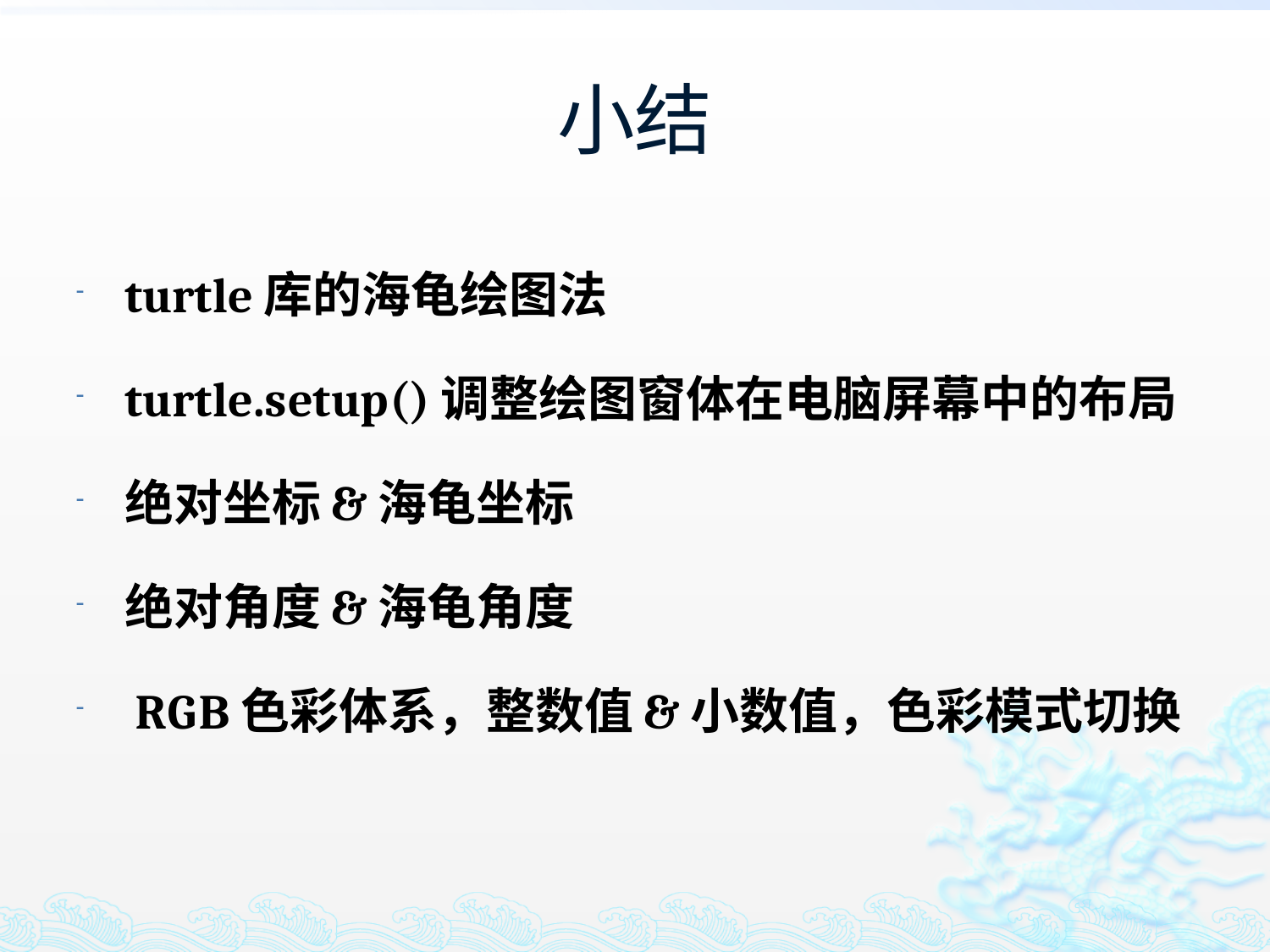

# 小结
turtle库的海龟绘图法
turtle.setup()调整绘图窗体在电脑屏幕中的布局
绝对坐标&海龟坐标
绝对角度&海龟角度
 RGB色彩体系，整数值&小数值，色彩模式切换